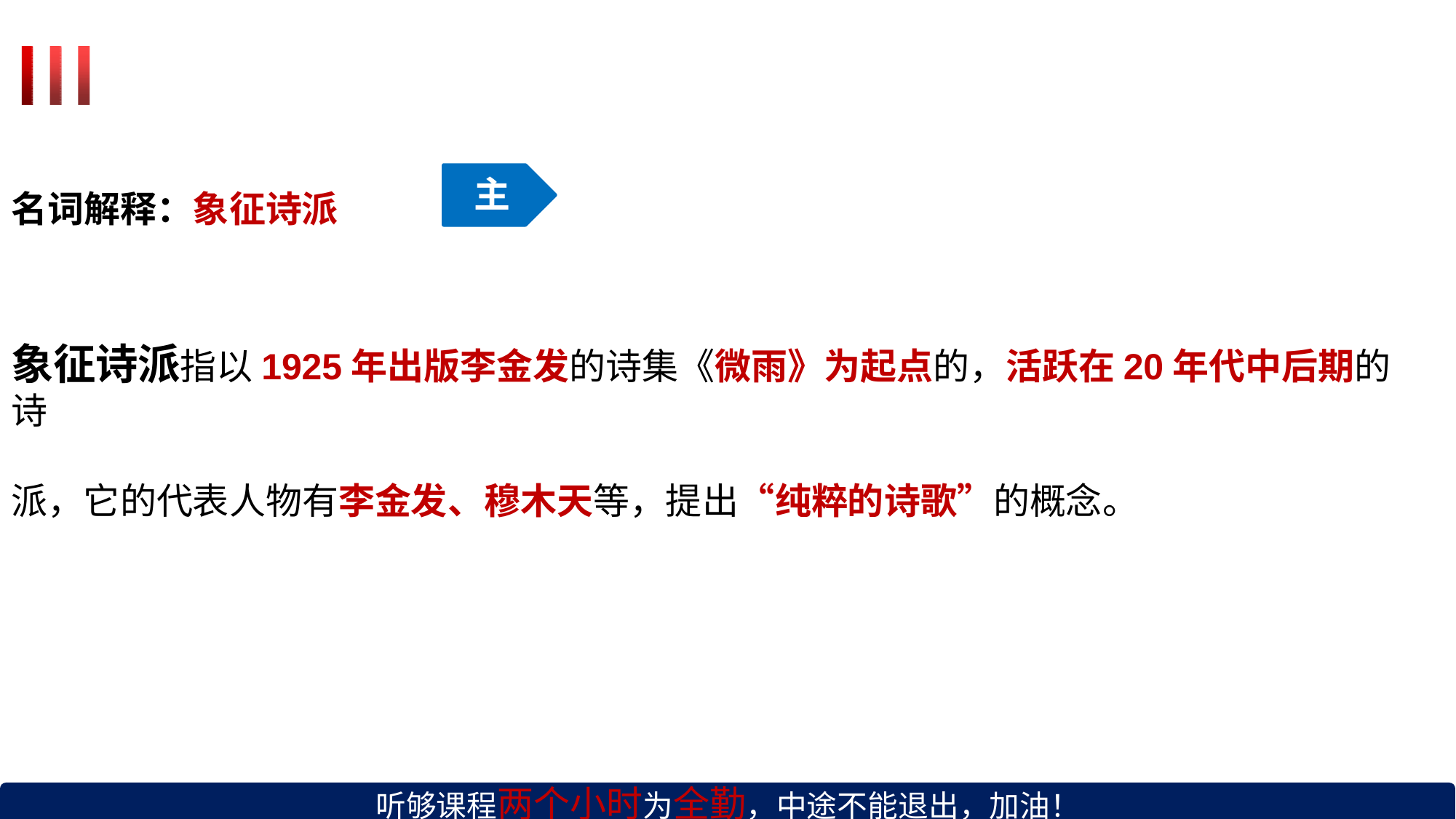

主
名词解释：象征诗派
象征诗派指以1925年出版李金发的诗集《微雨》为起点的，活跃在20年代中后期的诗
派，它的代表人物有李金发、穆木天等，提出“纯粹的诗歌”的概念。
106

听够课程两个小时为全勤，中途不能退出，加油！